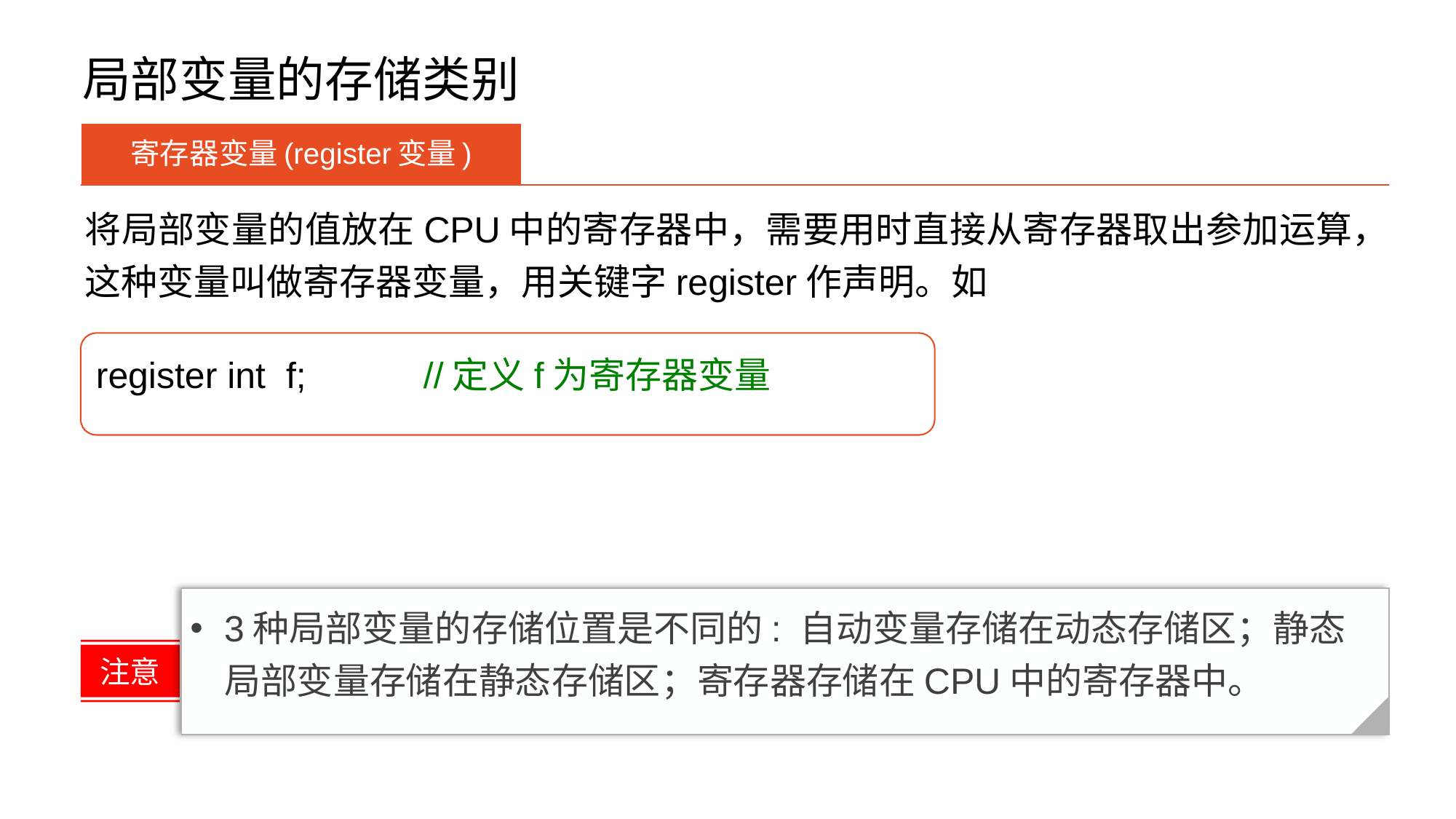

# 局部变量的存储类别
寄存器变量(register变量)
将局部变量的值放在CPU中的寄存器中，需要用时直接从寄存器取出参加运算，这种变量叫做寄存器变量，用关键字register作声明。如

register int  f;		//定义f为寄存器变量
3种局部变量的存储位置是不同的: 自动变量存储在动态存储区；静态局部变量存储在静态存储区；寄存器存储在CPU中的寄存器中。
注意